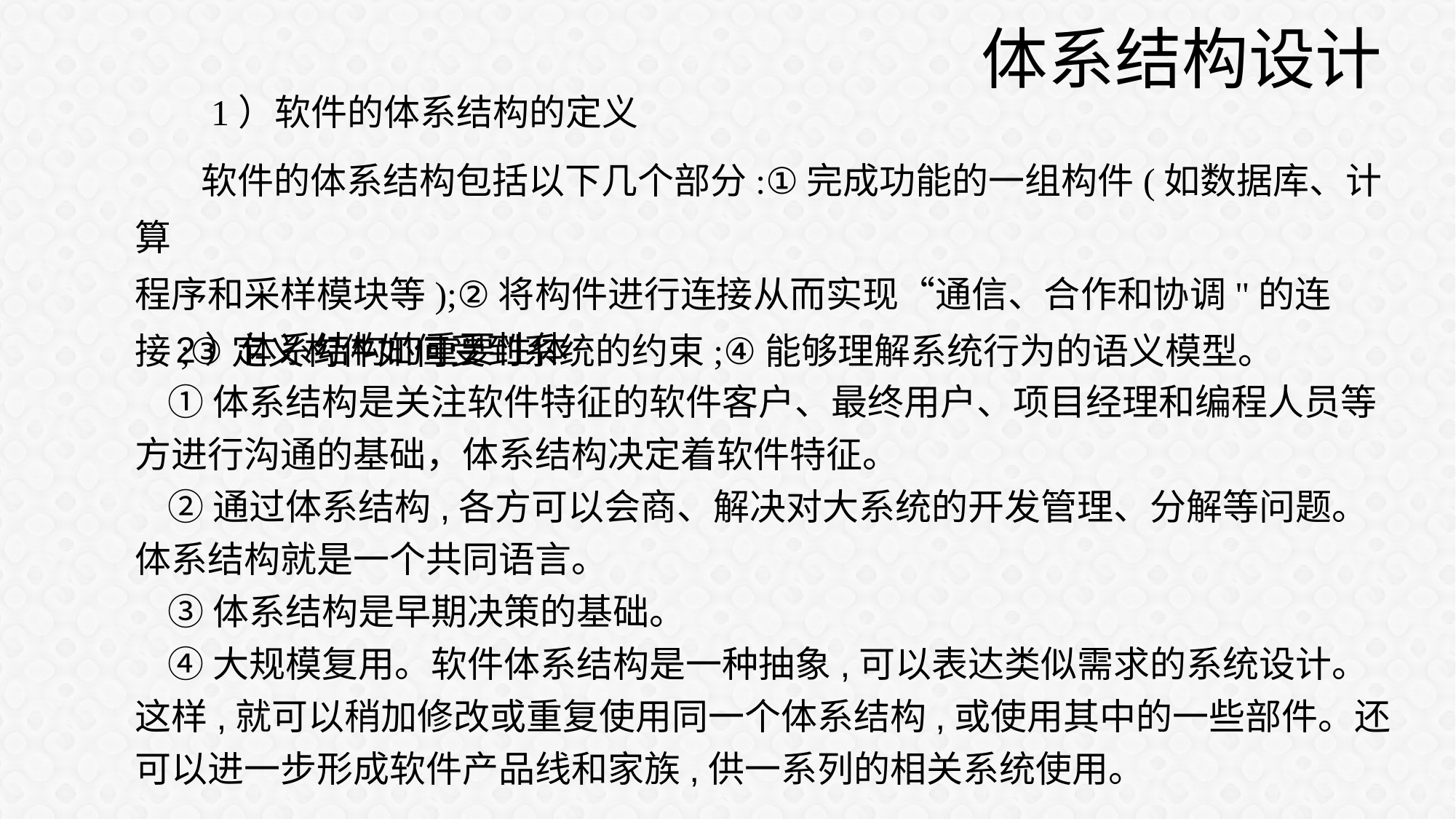

# 体系结构设计
    1）软件的体系结构的定义
       软件的体系结构包括以下几个部分:①完成功能的一组构件(如数据库、计算
程序和采样模块等);②将构件进行连接从而实现“通信、合作和协调"的连接;③定义构件如何受到系统的约束;④能够理解系统行为的语义模型。
    2）体系结构的重要性体
    ①体系结构是关注软件特征的软件客户、最终用户、项目经理和编程人员等方进行沟通的基础，体系结构决定着软件特征。
    ②通过体系结构,各方可以会商、解决对大系统的开发管理、分解等问题。体系结构就是一个共同语言。
    ③体系结构是早期决策的基础。
    ④大规模复用。软件体系结构是一种抽象,可以表达类似需求的系统设计。这样,就可以稍加修改或重复使用同一个体系结构,或使用其中的一些部件。还可以进一步形成软件产品线和家族,供一系列的相关系统使用。